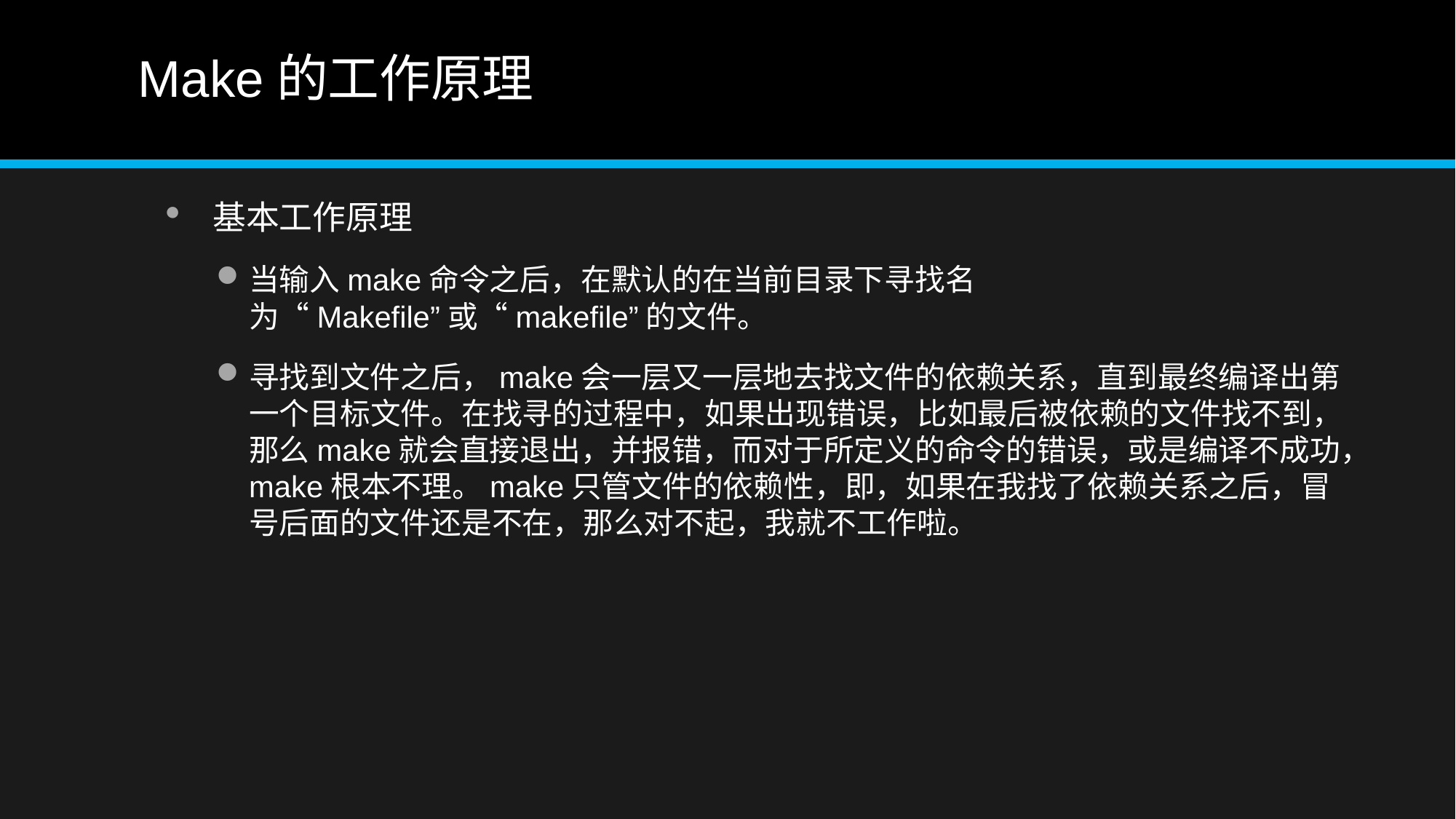

# Make的工作原理
基本工作原理
当输入make命令之后，在默认的在当前目录下寻找名为“Makefile”或“makefile”的文件。
寻找到文件之后，make会一层又一层地去找文件的依赖关系，直到最终编译出第一个目标文件。在找寻的过程中，如果出现错误，比如最后被依赖的文件找不到，那么make就会直接退出，并报错，而对于所定义的命令的错误，或是编译不成功，make根本不理。make只管文件的依赖性，即，如果在我找了依赖关系之后，冒号后面的文件还是不在，那么对不起，我就不工作啦。